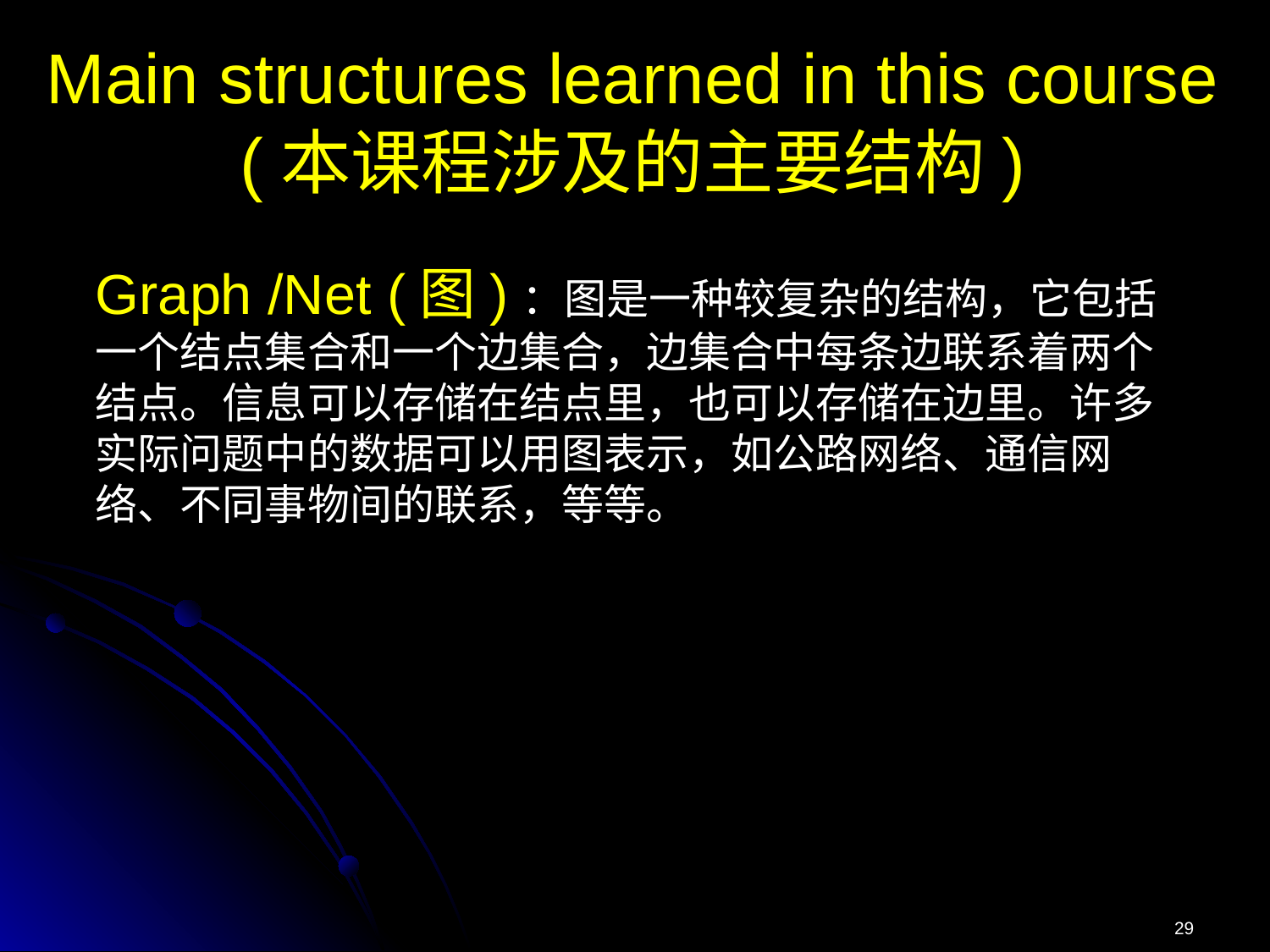

Main structures learned in this course (本课程涉及的主要结构)
Graph /Net (图)：图是一种较复杂的结构，它包括一个结点集合和一个边集合，边集合中每条边联系着两个结点。信息可以存储在结点里，也可以存储在边里。许多实际问题中的数据可以用图表示，如公路网络、通信网络、不同事物间的联系，等等。

29